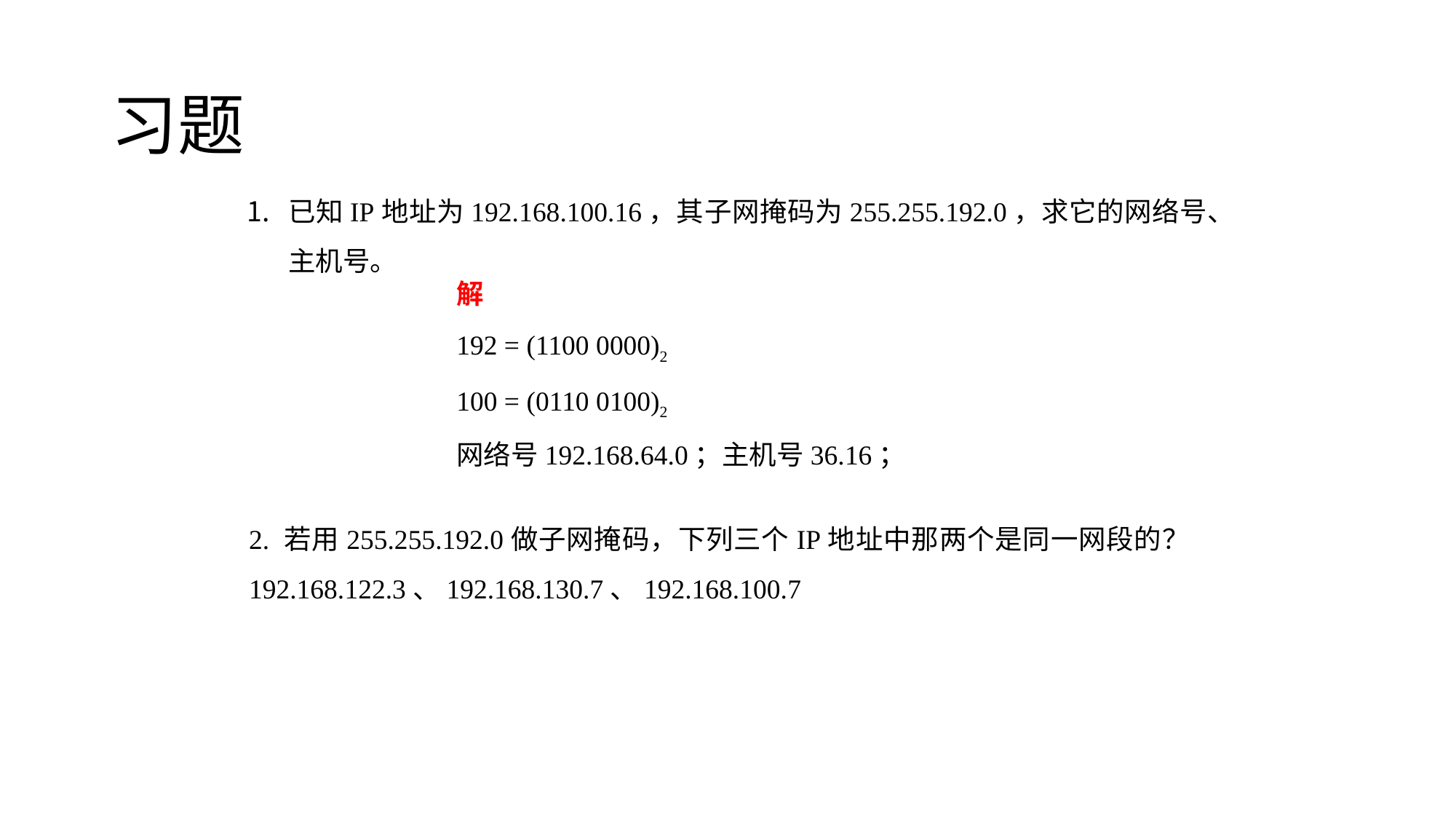

# 习题
已知IP地址为192.168.100.16，其子网掩码为255.255.192.0，求它的网络号、主机号。
解
192 = (1100 0000)2
100 = (0110 0100)2
网络号192.168.64.0；主机号36.16；
2. 若用255.255.192.0做子网掩码，下列三个IP地址中那两个是同一网段的？
192.168.122.3、192.168.130.7、192.168.100.7